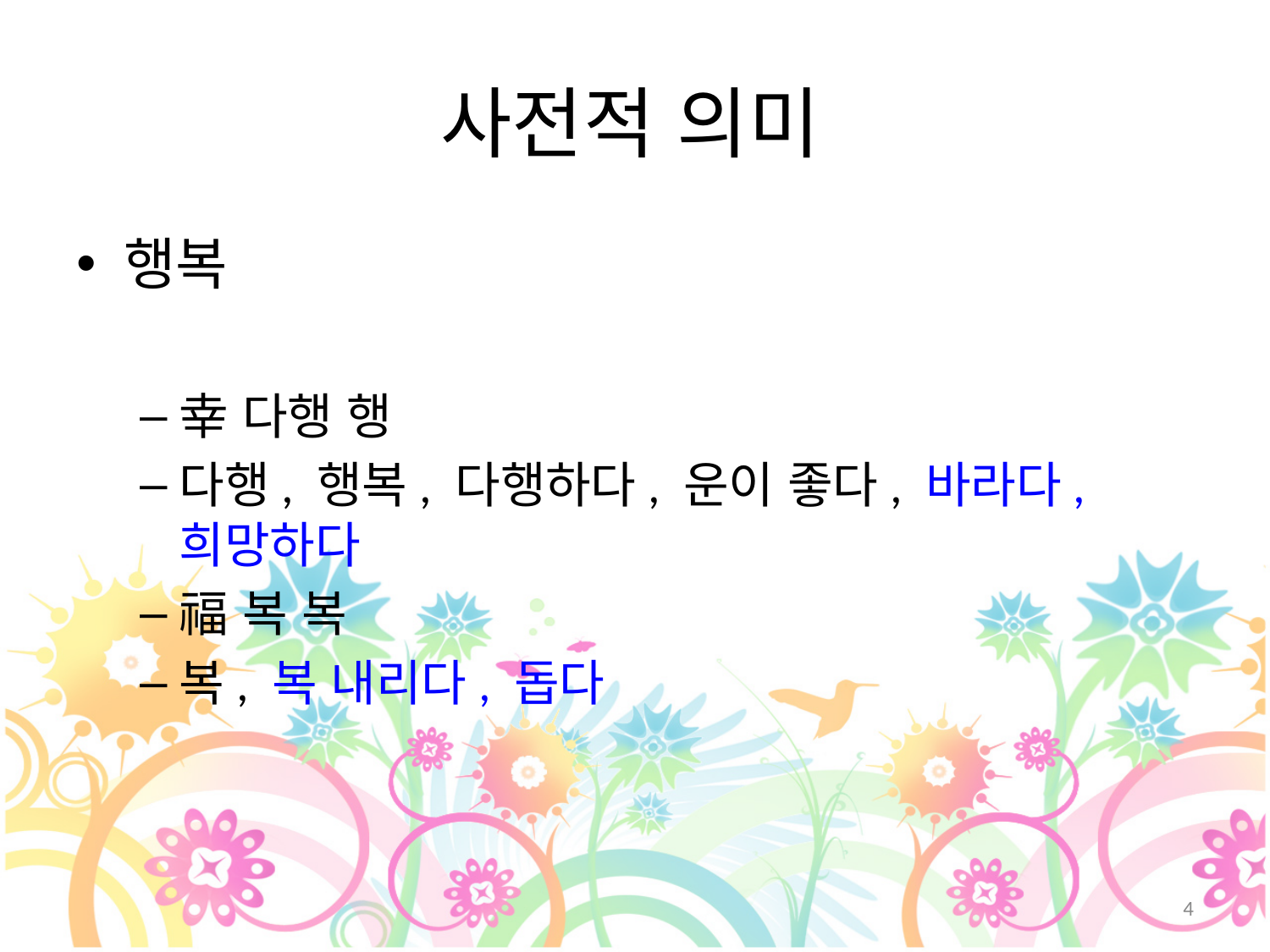

# 사전적 의미
행복

幸 다행 행
다행, 행복, 다행하다, 운이 좋다, 바라다, 희망하다
福 복 복
복, 복 내리다, 돕다
4